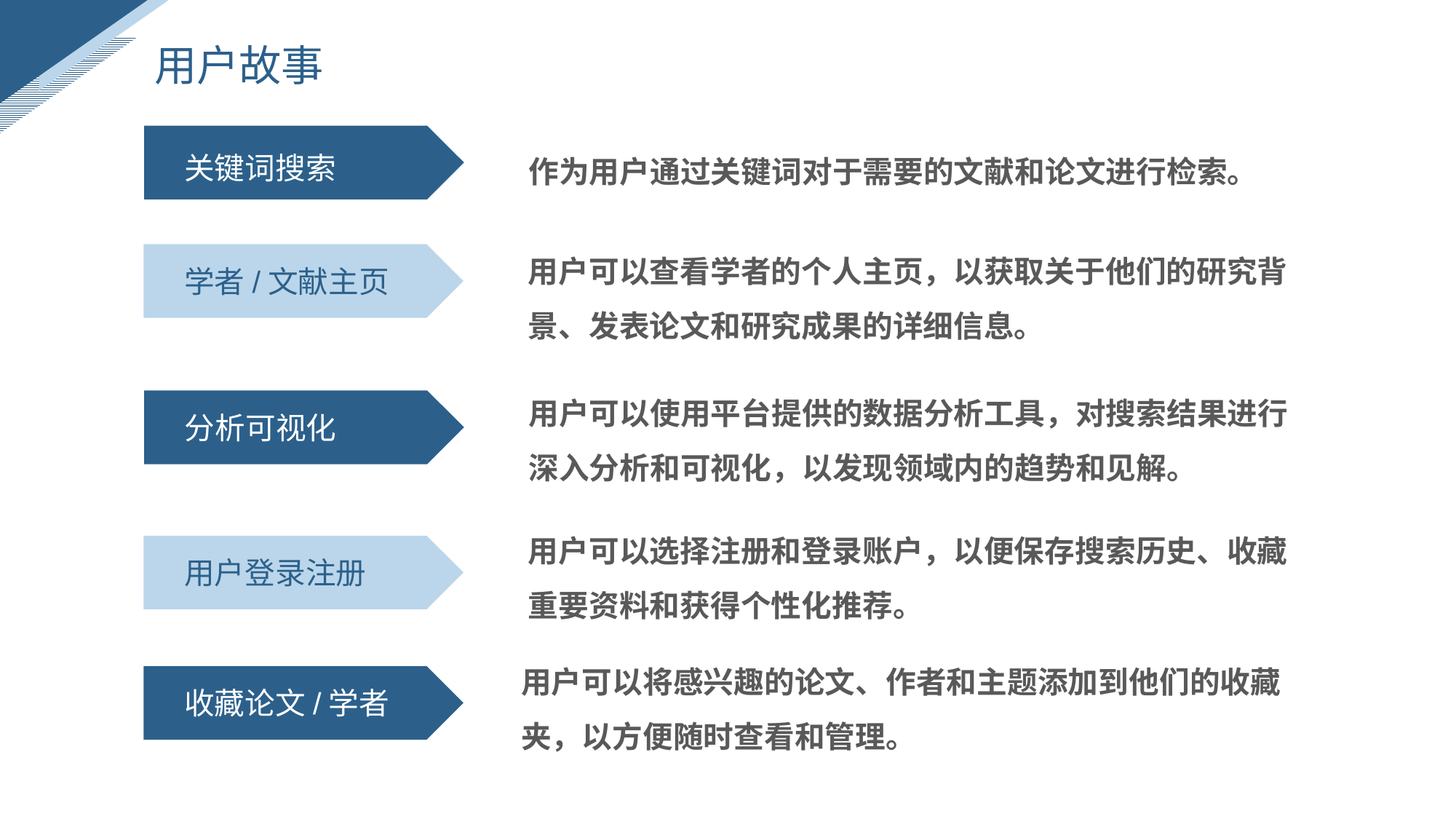

用户故事

作为用户通过关键词对于需要的文献和论文进行检索。
关键词搜索
用户可以查看学者的个人主页，以获取关于他们的研究背景、发表论文和研究成果的详细信息。

学者/文献主页
用户可以使用平台提供的数据分析工具，对搜索结果进行深入分析和可视化，以发现领域内的趋势和见解。

分析可视化
用户可以选择注册和登录账户，以便保存搜索历史、收藏重要资料和获得个性化推荐。

用户登录注册
用户可以将感兴趣的论文、作者和主题添加到他们的收藏夹，以方便随时查看和管理。

收藏论文/学者